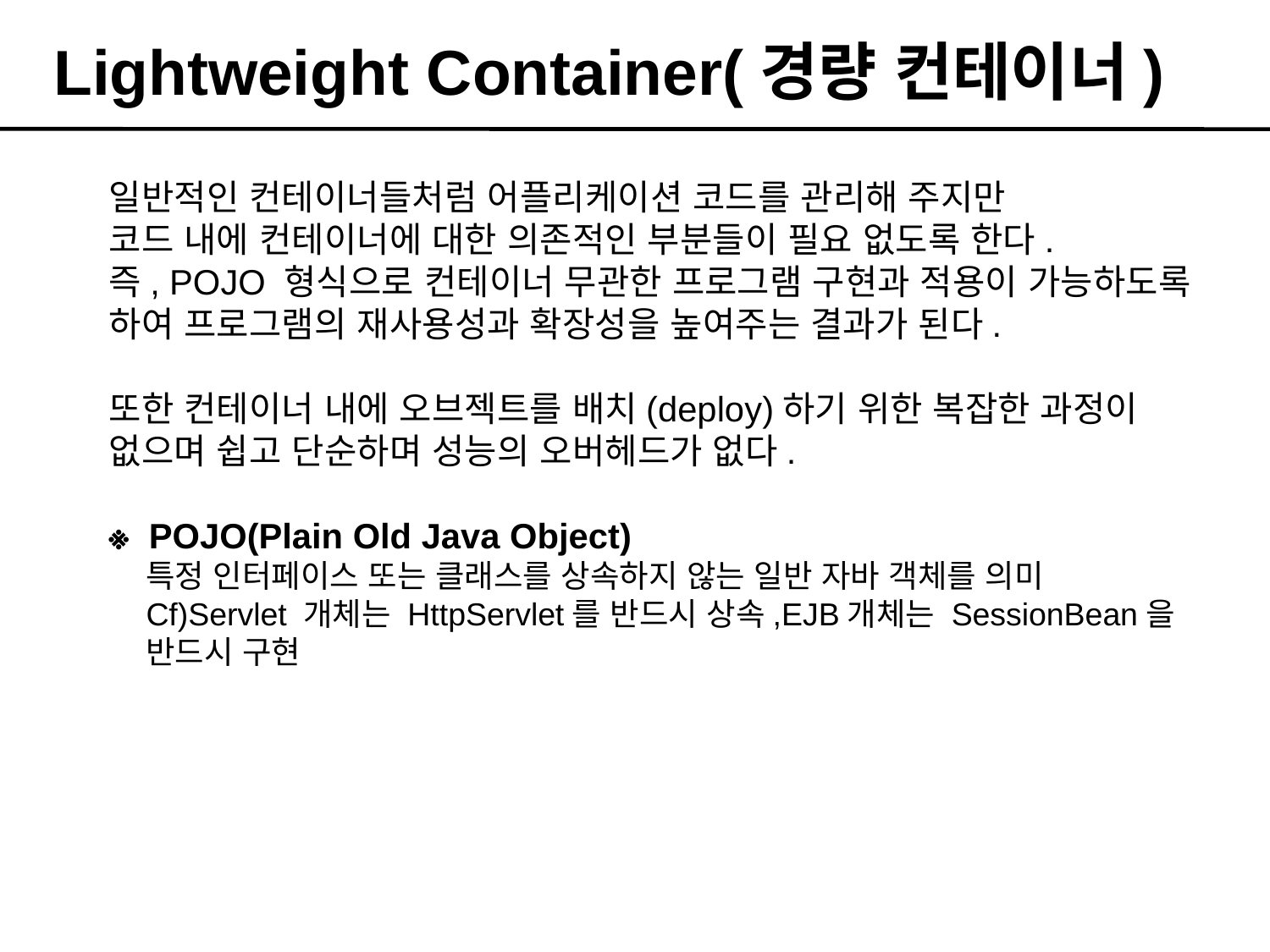

Lightweight Container(경량 컨테이너)
일반적인 컨테이너들처럼 어플리케이션 코드를 관리해 주지만
코드 내에 컨테이너에 대한 의존적인 부분들이 필요 없도록 한다.
즉, POJO 형식으로 컨테이너 무관한 프로그램 구현과 적용이 가능하도록
하여 프로그램의 재사용성과 확장성을 높여주는 결과가 된다.

또한 컨테이너 내에 오브젝트를 배치(deploy)하기 위한 복잡한 과정이
없으며 쉽고 단순하며 성능의 오버헤드가 없다.

※ POJO(Plain Old Java Object)
특정 인터페이스 또는 클래스를 상속하지 않는 일반 자바 객체를 의미
Cf)Servlet 개체는 HttpServlet를 반드시 상속,EJB개체는 SessionBean을
반드시 구현